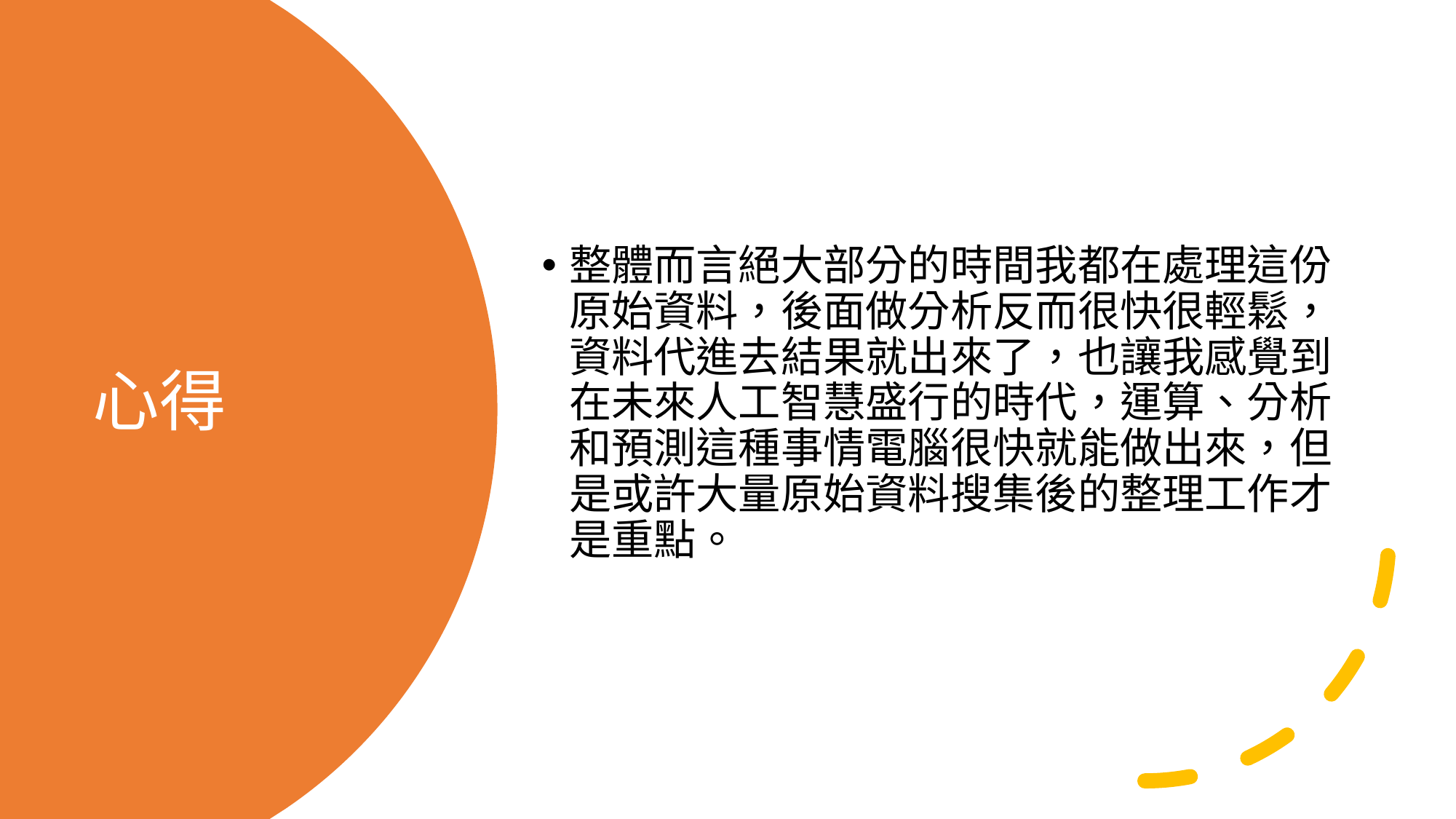

整體而言絕大部分的時間我都在處理這份原始資料，後面做分析反而很快很輕鬆，資料代進去結果就出來了，也讓我感覺到在未來人工智慧盛行的時代，運算、分析和預測這種事情電腦很快就能做出來，但是或許大量原始資料搜集後的整理工作才是重點。
# 心得